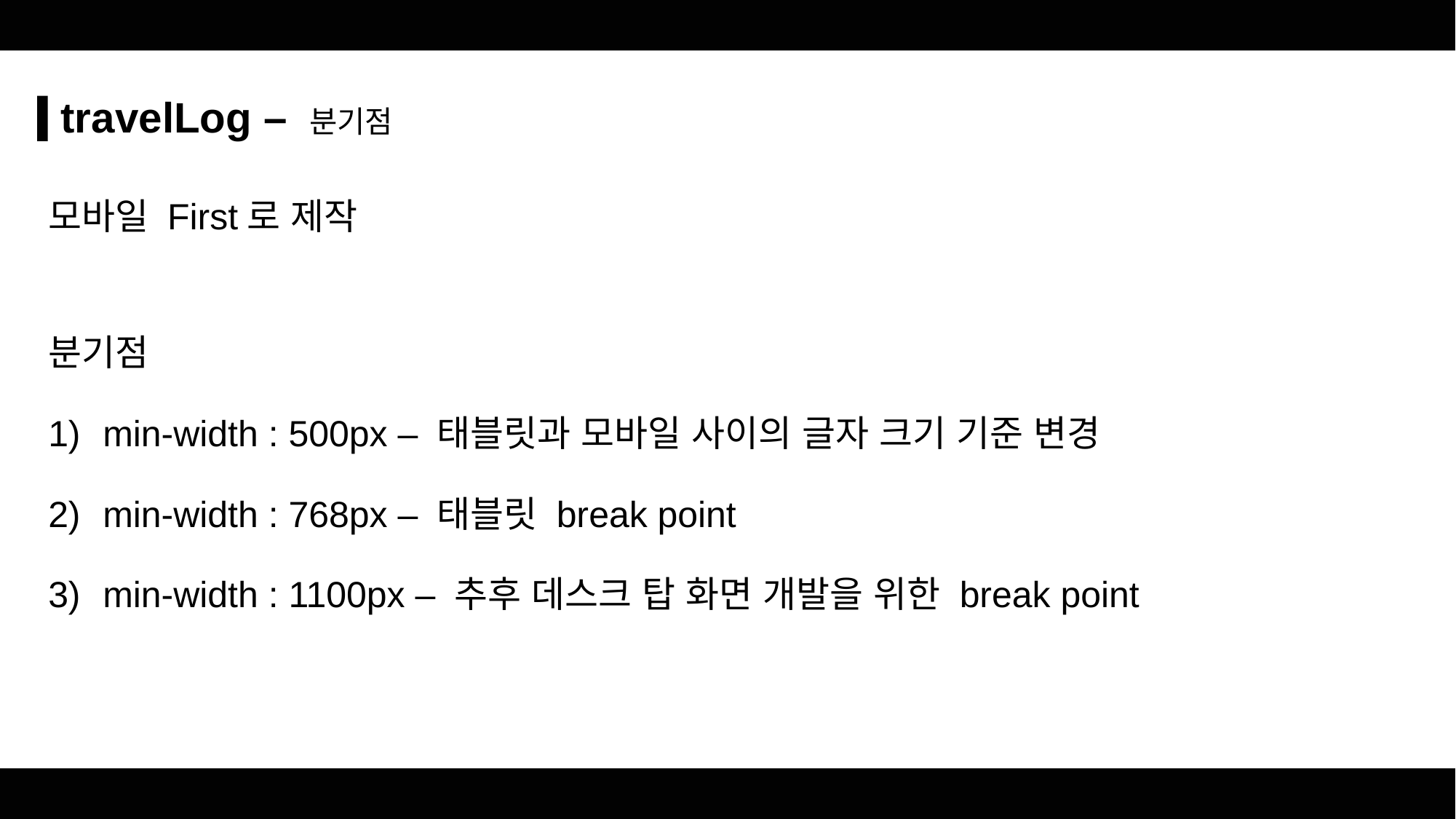

# travelLog – 분기점

모바일 First로 제작

분기점
min-width : 500px – 태블릿과 모바일 사이의 글자 크기 기준 변경
min-width : 768px – 태블릿 break point
min-width : 1100px – 추후 데스크 탑 화면 개발을 위한 break point